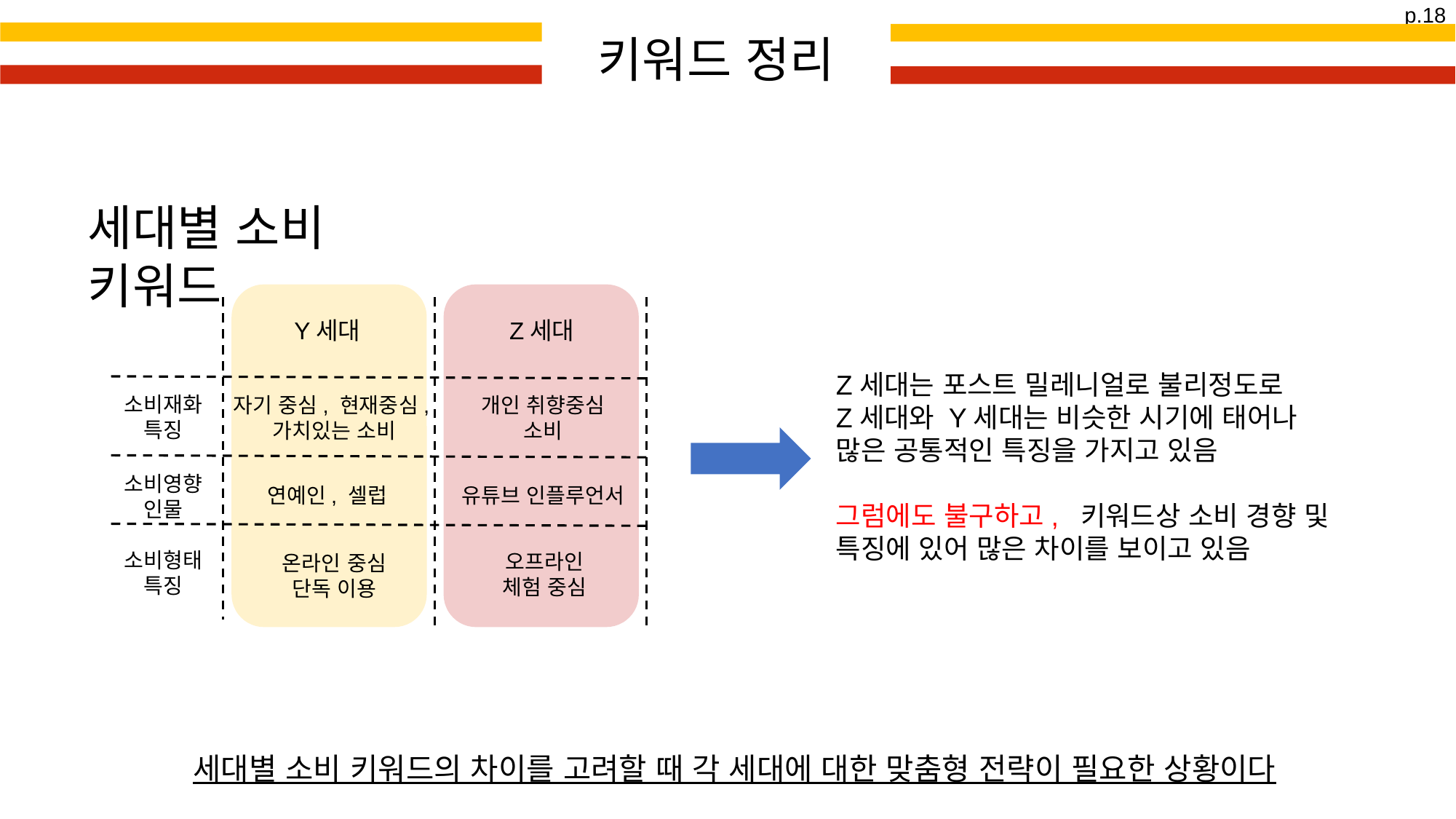

키워드 정리
세대별 소비 키워드

Y세대
Z세대
Z세대는 포스트 밀레니얼로 불리정도로
Z세대와 Y세대는 비슷한 시기에 태어나
많은 공통적인 특징을 가지고 있음

그럼에도 불구하고,  키워드상 소비 경향 및
특징에 있어 많은 차이를 보이고 있음
소비재화
특징
자기 중심, 현재중심,
가치있는 소비
개인 취향중심
소비

소비영향
인물
연예인, 셀럽
유튜브 인플루언서
소비형태
특징
오프라인
체험 중심
온라인 중심
단독 이용
세대별 소비 키워드의 차이를 고려할 때 각 세대에 대한 맞춤형 전략이 필요한 상황이다